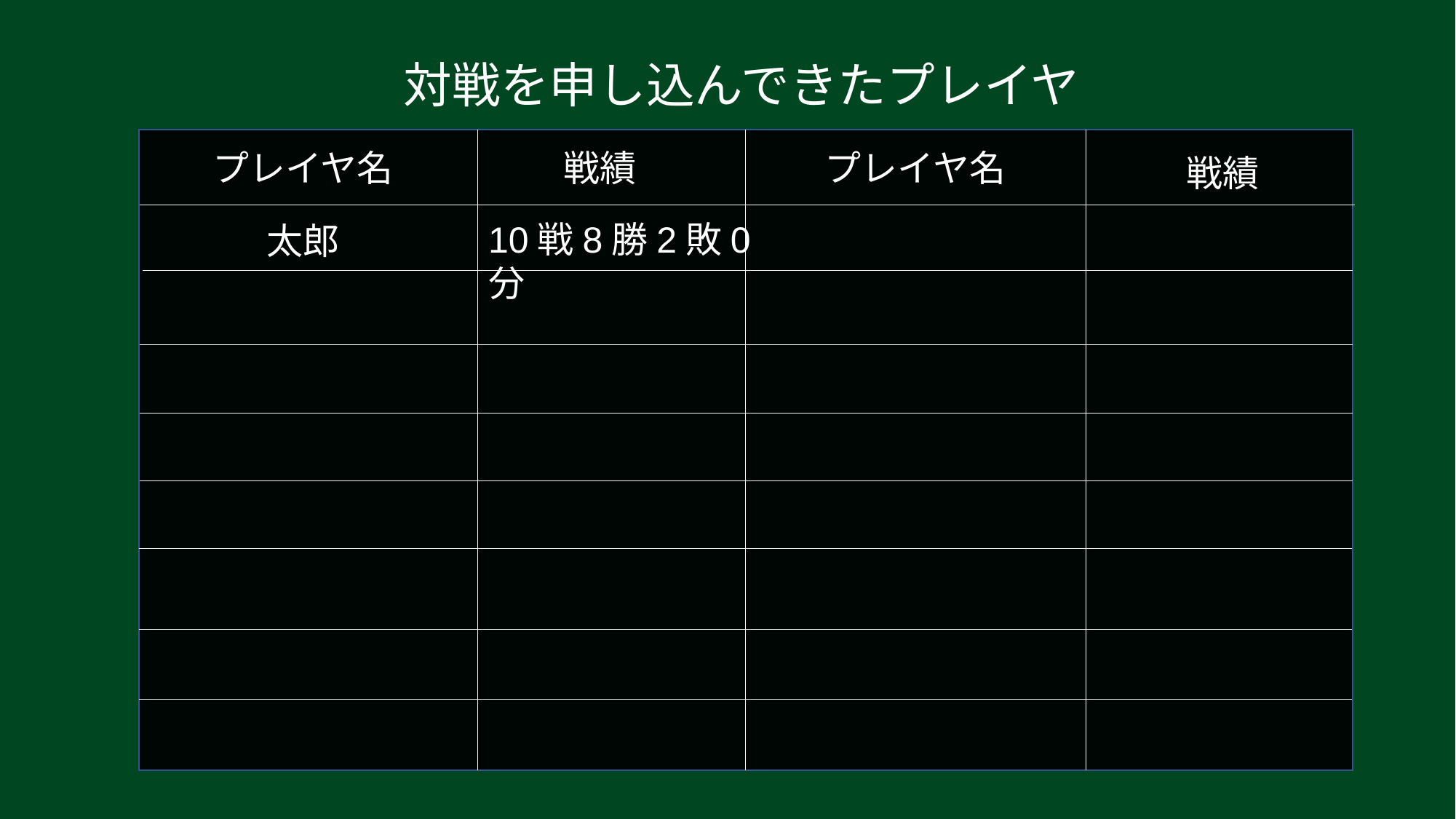

対戦を申し込んできたプレイヤ

プレイヤ名
プレイヤ名
戦績
戦績
10戦8勝2敗0分
太郎